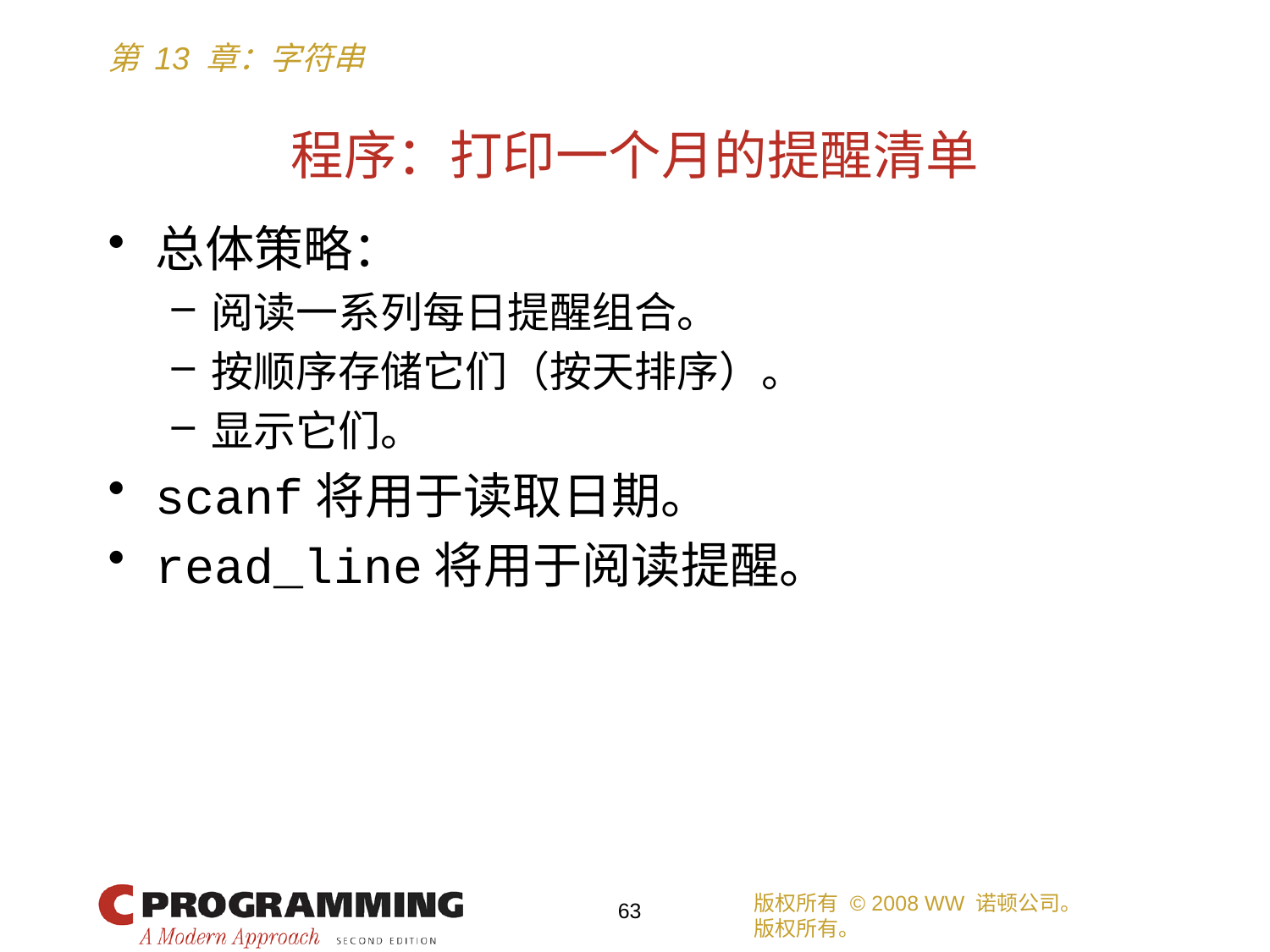

# 程序：打印一个月的提醒清单
总体策略：
阅读一系列每日提醒组合。
按顺序存储它们（按天排序）。
显示它们。
scanf将用于读取日期。
read_line将用于阅读提醒。
版权所有 © 2008 WW 诺顿公司。
版权所有。
63